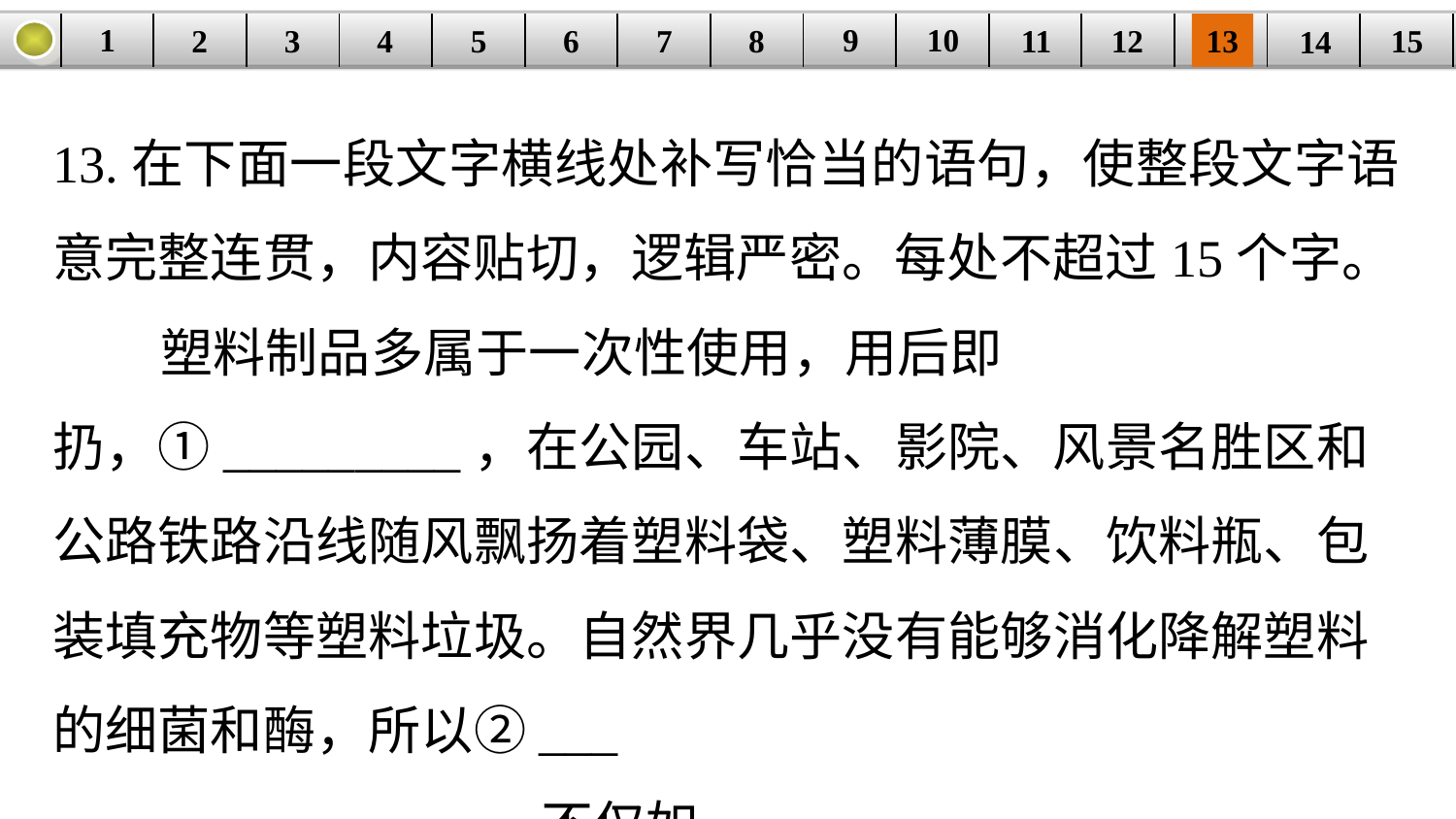

9
10
1
3
4
5
6
8
11
2
12
15
|  |  |  |  |  |  |  |  |  |  |  |  |  |  |  |
| --- | --- | --- | --- | --- | --- | --- | --- | --- | --- | --- | --- | --- | --- | --- |
7
13
14

13.在下面一段文字横线处补写恰当的语句，使整段文字语意完整连贯，内容贴切，逻辑严密。每处不超过15个字。
        塑料制品多属于一次性使用，用后即扔，①_________，在公园、车站、影院、风景名胜区和公路铁路沿线随风飘扬着塑料袋、塑料薄膜、饮料瓶、包装填充物等塑料垃圾。自然界几乎没有能够消化降解塑料的细菌和酶，所以②___
________________。不仅如此，③__________________。